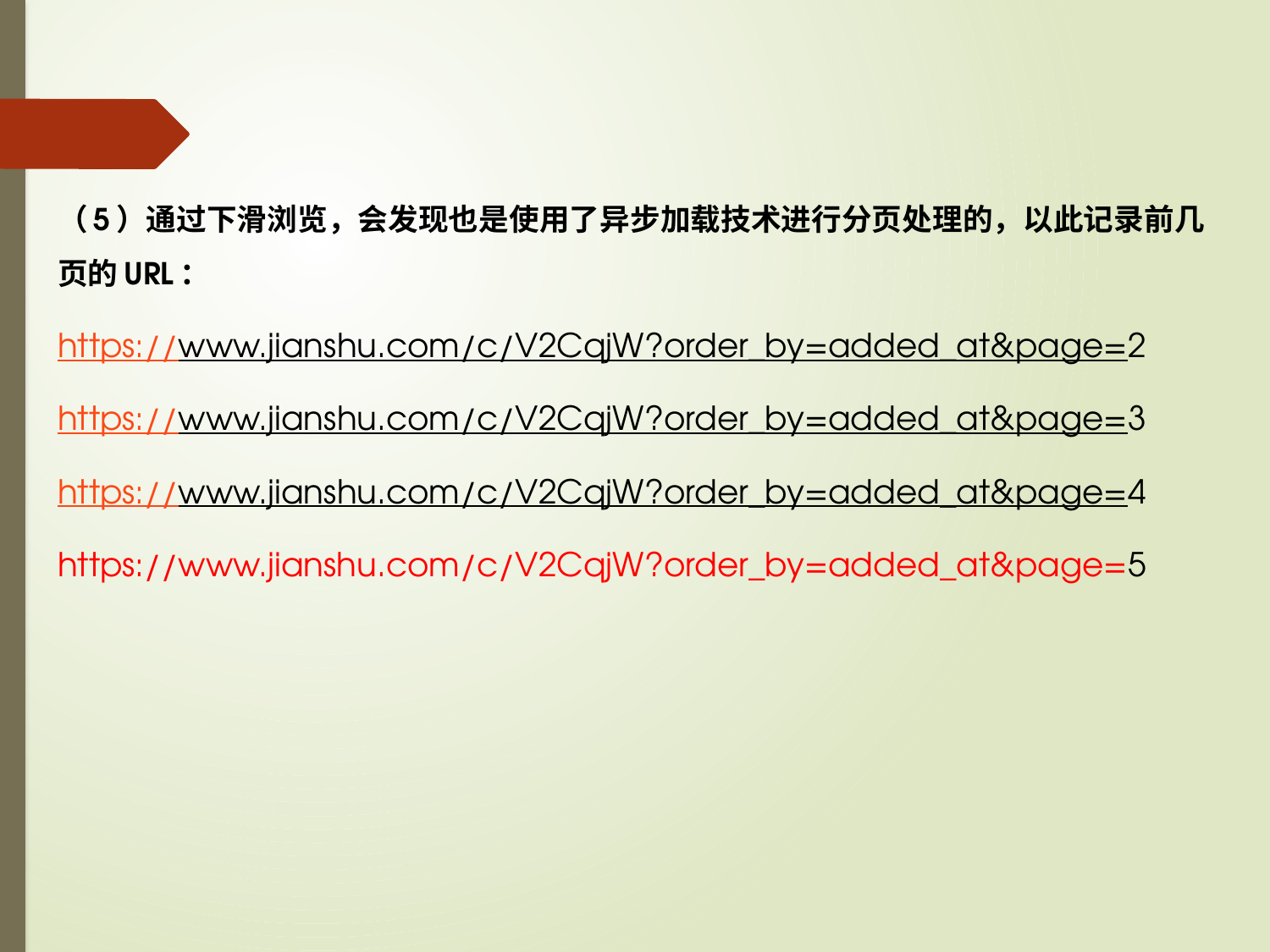

（5）通过下滑浏览，会发现也是使用了异步加载技术进行分页处理的，以此记录前几页的URL：
https://www.jianshu.com/c/V2CqjW?order_by=added_at&page=2
https://www.jianshu.com/c/V2CqjW?order_by=added_at&page=3
https://www.jianshu.com/c/V2CqjW?order_by=added_at&page=4
https://www.jianshu.com/c/V2CqjW?order_by=added_at&page=5